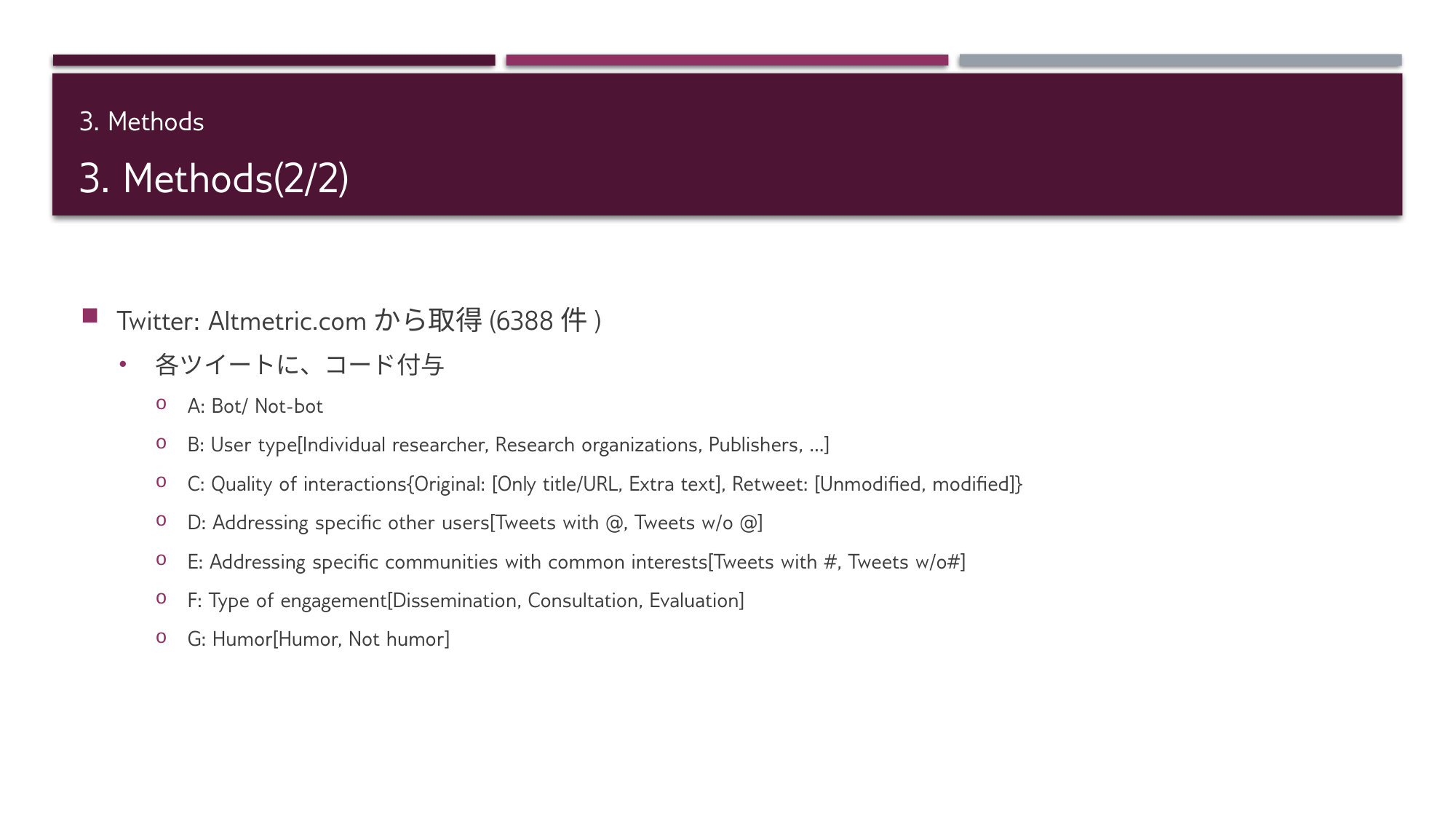

3. Methods
3. Methods(2/2)
Twitter: Altmetric.comから取得(6388件)
各ツイートに、コード付与
A: Bot/ Not-bot
B: User type[Individual researcher, Research organizations, Publishers, ...]
C: Quality of interactions{Original: [Only title/URL, Extra text], Retweet: [Unmodified, modified]}
D: Addressing specific other users[Tweets with @, Tweets w/o @]
E: Addressing specific communities with common interests[Tweets with #, Tweets w/o#]
F: Type of engagement[Dissemination, Consultation, Evaluation]
G: Humor[Humor, Not humor]